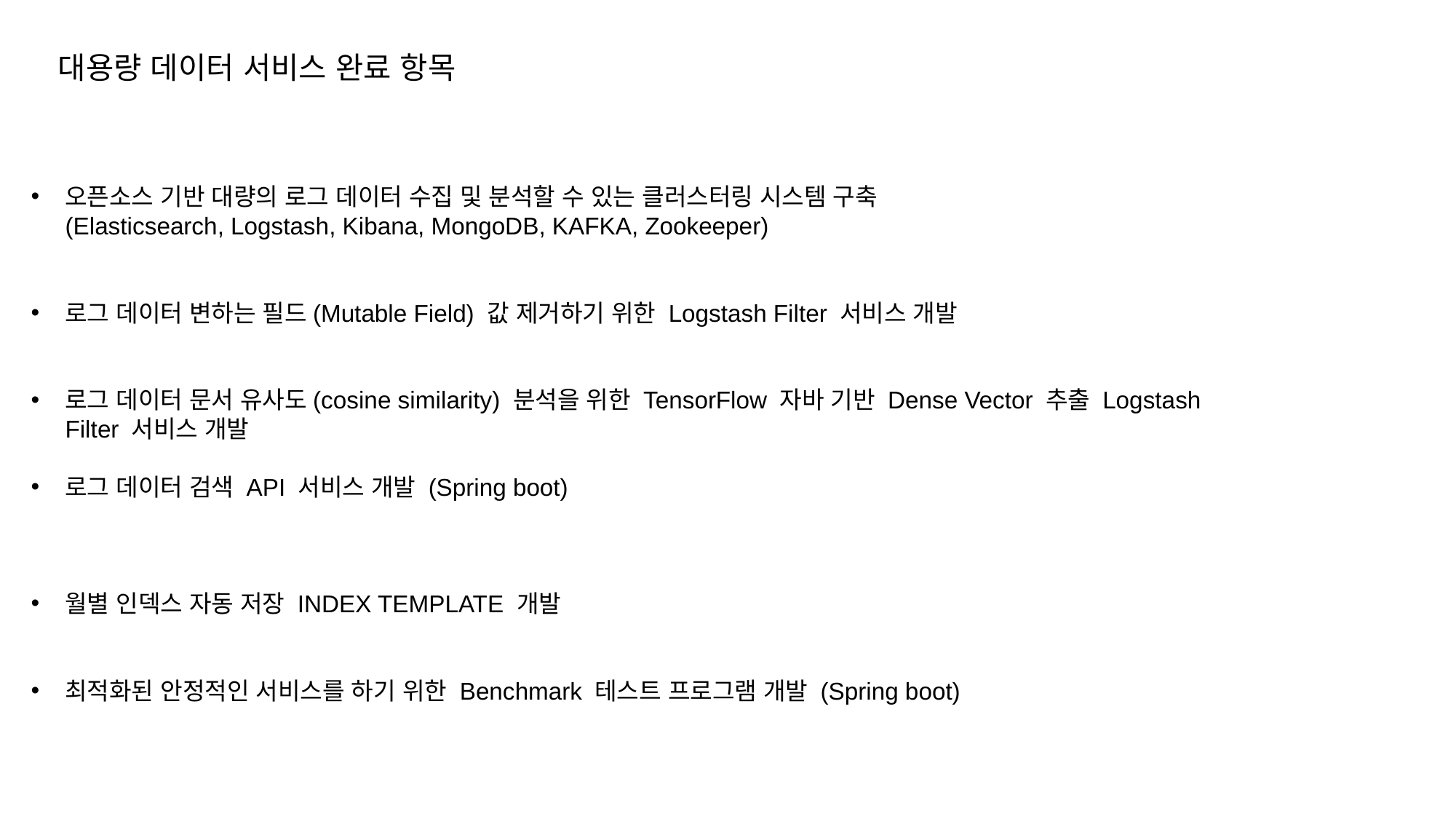

대용량 데이터 서비스 완료 항목
오픈소스 기반 대량의 로그 데이터 수집 및 분석할 수 있는 클러스터링 시스템 구축
(Elasticsearch, Logstash, Kibana, MongoDB, KAFKA, Zookeeper)

로그 데이터 변하는 필드(Mutable Field) 값 제거하기 위한 Logstash Filter 서비스 개발

로그 데이터 문서 유사도(cosine similarity) 분석을 위한 TensorFlow 자바 기반 Dense Vector 추출 Logstash Filter 서비스 개발

로그 데이터 검색 API 서비스 개발 (Spring boot)

월별 인덱스 자동 저장 INDEX TEMPLATE 개발

최적화된 안정적인 서비스를 하기 위한 Benchmark 테스트 프로그램 개발 (Spring boot)